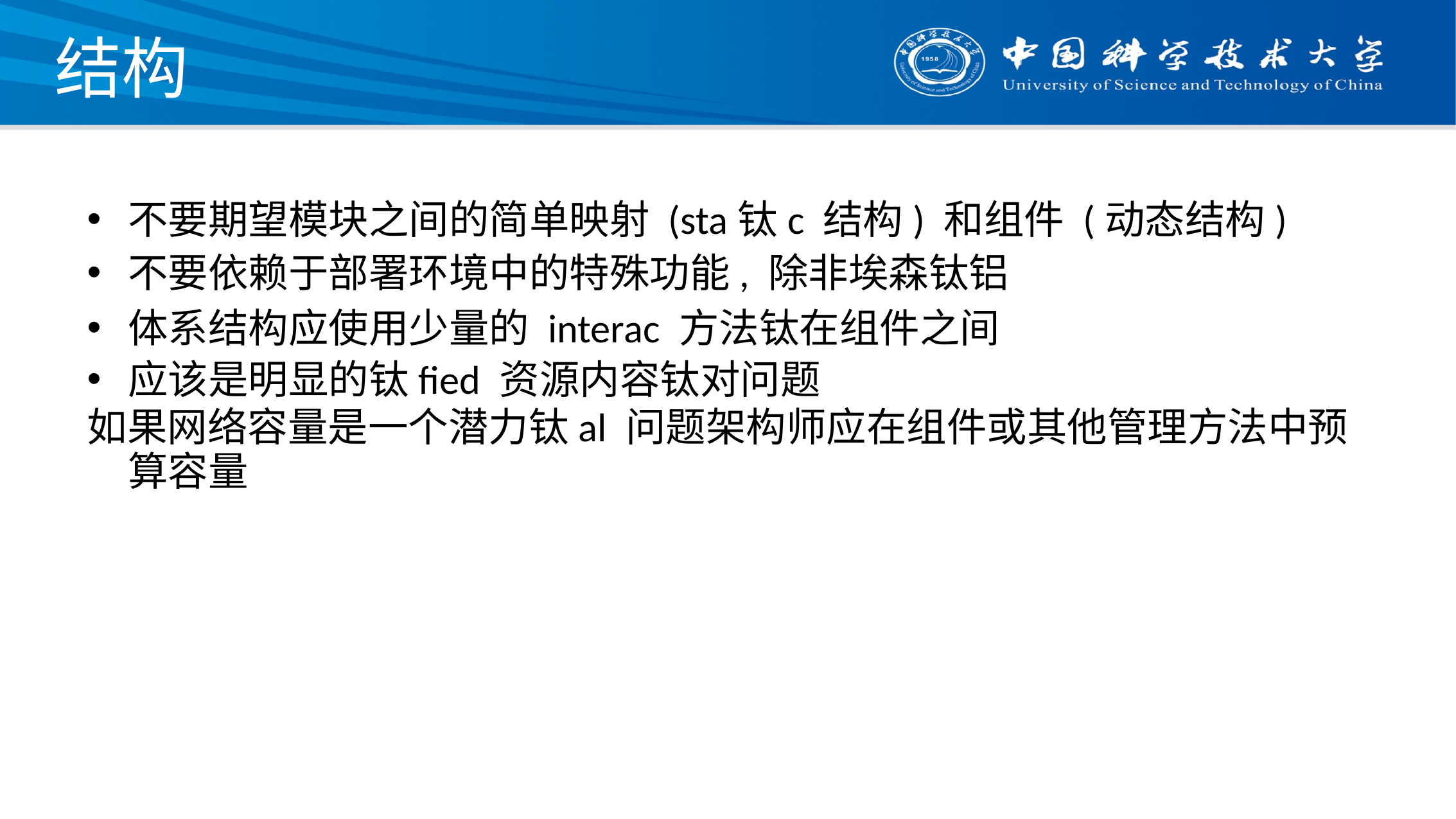

# 结构
不要期望模块之间的简单映射 (sta钛c 结构) 和组件 (动态结构)
不要依赖于部署环境中的特殊功能, 除非埃森钛铝
体系结构应使用少量的 interac 方法钛在组件之间
应该是明显的钛ﬁed 资源内容钛对问题
如果网络容量是一个潜力钛al 问题架构师应在组件或其他管理方法中预算容量